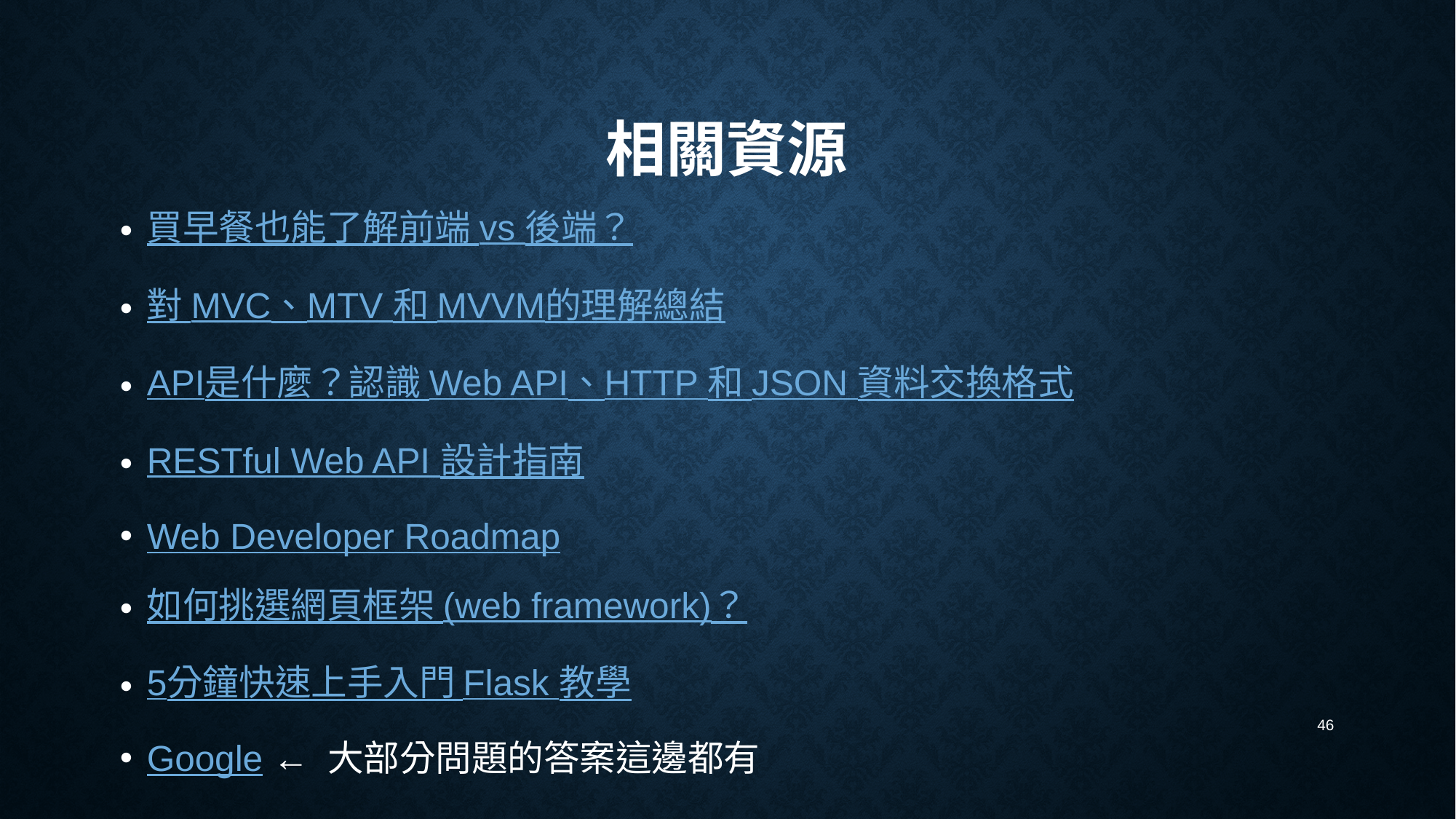

# 相關資源
買早餐也能了解前端 vs 後端？
對 MVC、MTV 和 MVVM的理解總結
API是什麼？認識 Web API、HTTP 和 JSON 資料交換格式
RESTful Web API 設計指南
Web Developer Roadmap
如何挑選網頁框架 (web framework)？
5分鐘快速上手入門 Flask 教學
Google ← 大部分問題的答案這邊都有

46